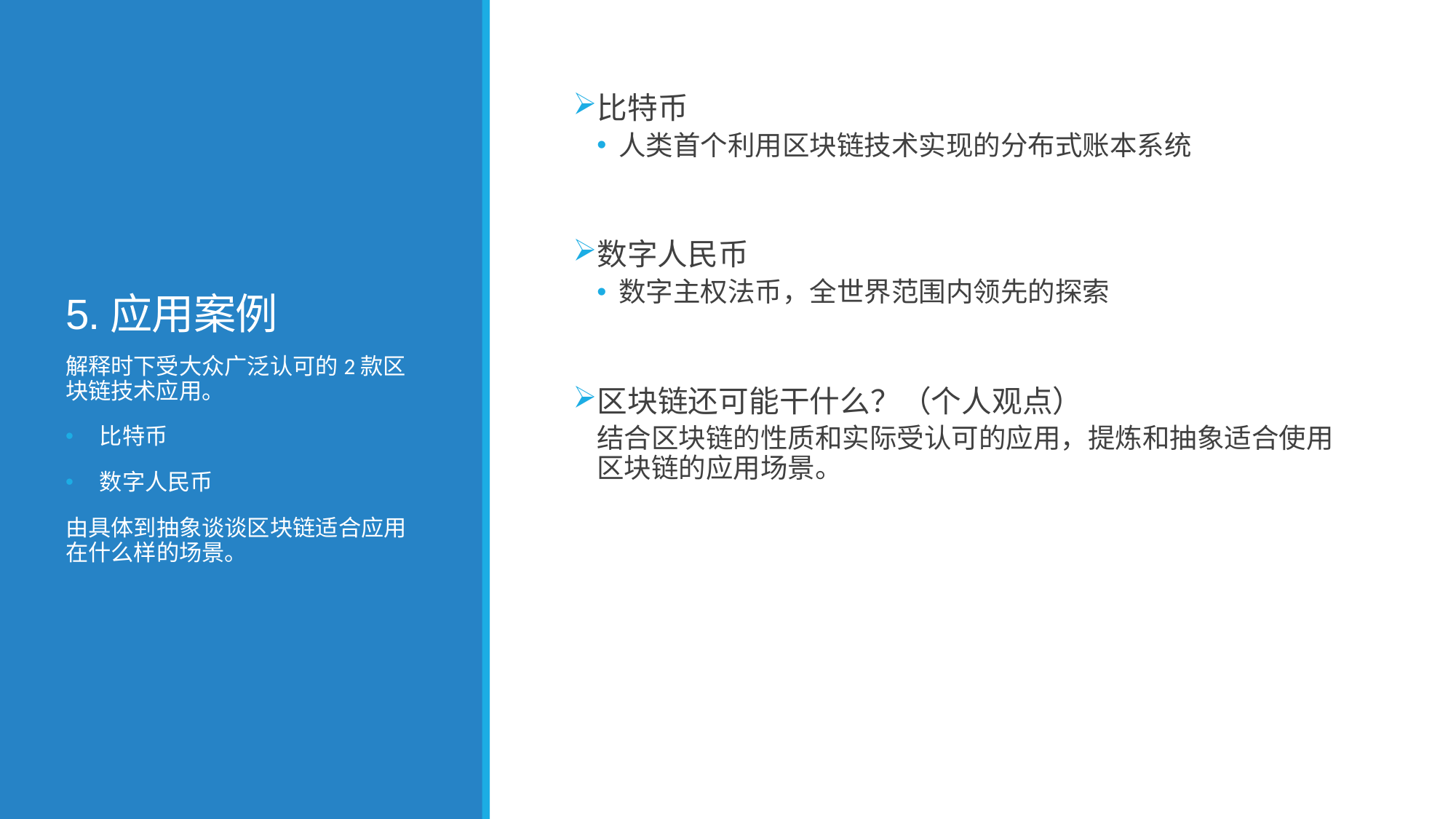

# 5.应用案例
比特币
人类首个利用区块链技术实现的分布式账本系统

数字人民币
数字主权法币，全世界范围内领先的探索

区块链还可能干什么？（个人观点）
结合区块链的性质和实际受认可的应用，提炼和抽象适合使用区块链的应用场景。
解释时下受大众广泛认可的2款区块链技术应用。
比特币
数字人民币
由具体到抽象谈谈区块链适合应用在什么样的场景。